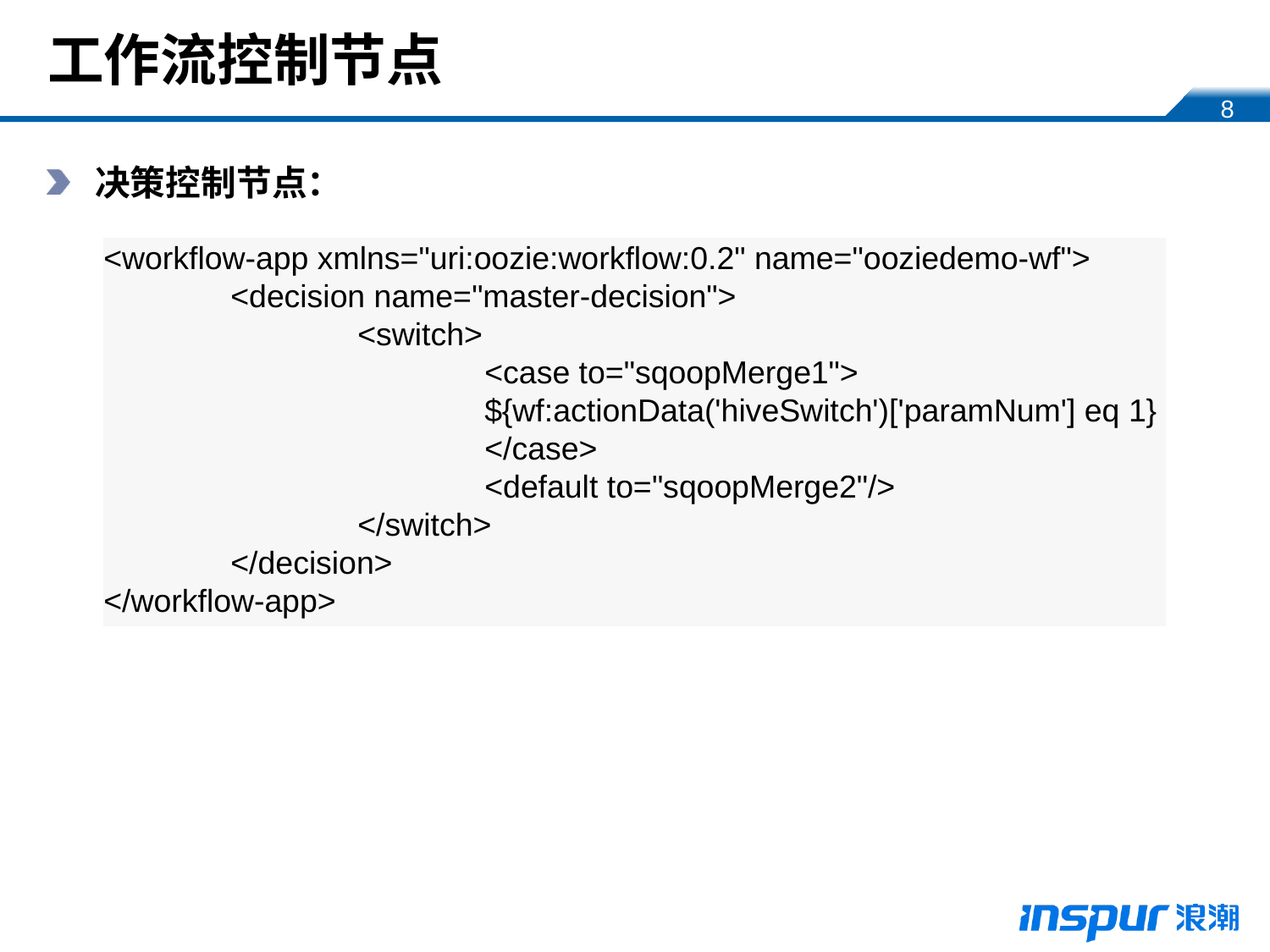

# 工作流控制节点
决策控制节点：

<workflow-app xmlns="uri:oozie:workflow:0.2" name="ooziedemo-wf">
	<decision name="master-decision">
 		<switch>
 			<case to="sqoopMerge1">
			${wf:actionData('hiveSwitch')['paramNum'] eq 1}
			</case>
			<default to="sqoopMerge2"/>
		</switch>
	</decision>
</workflow-app>